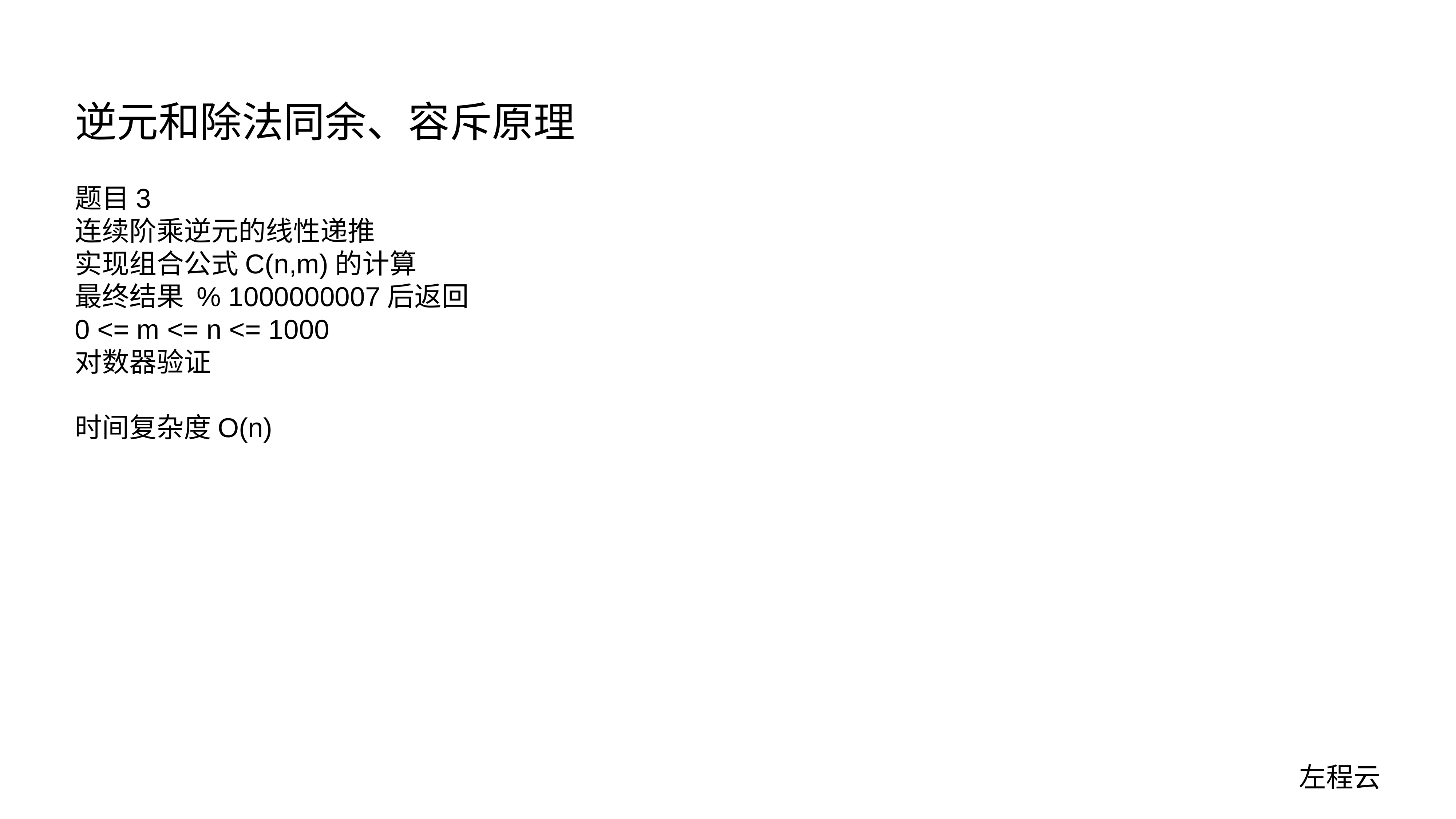

# 逆元和除法同余、容斥原理
题目3
连续阶乘逆元的线性递推
实现组合公式C(n,m)的计算
最终结果 % 1000000007后返回
0 <= m <= n <= 1000
对数器验证

时间复杂度O(n)
左程云